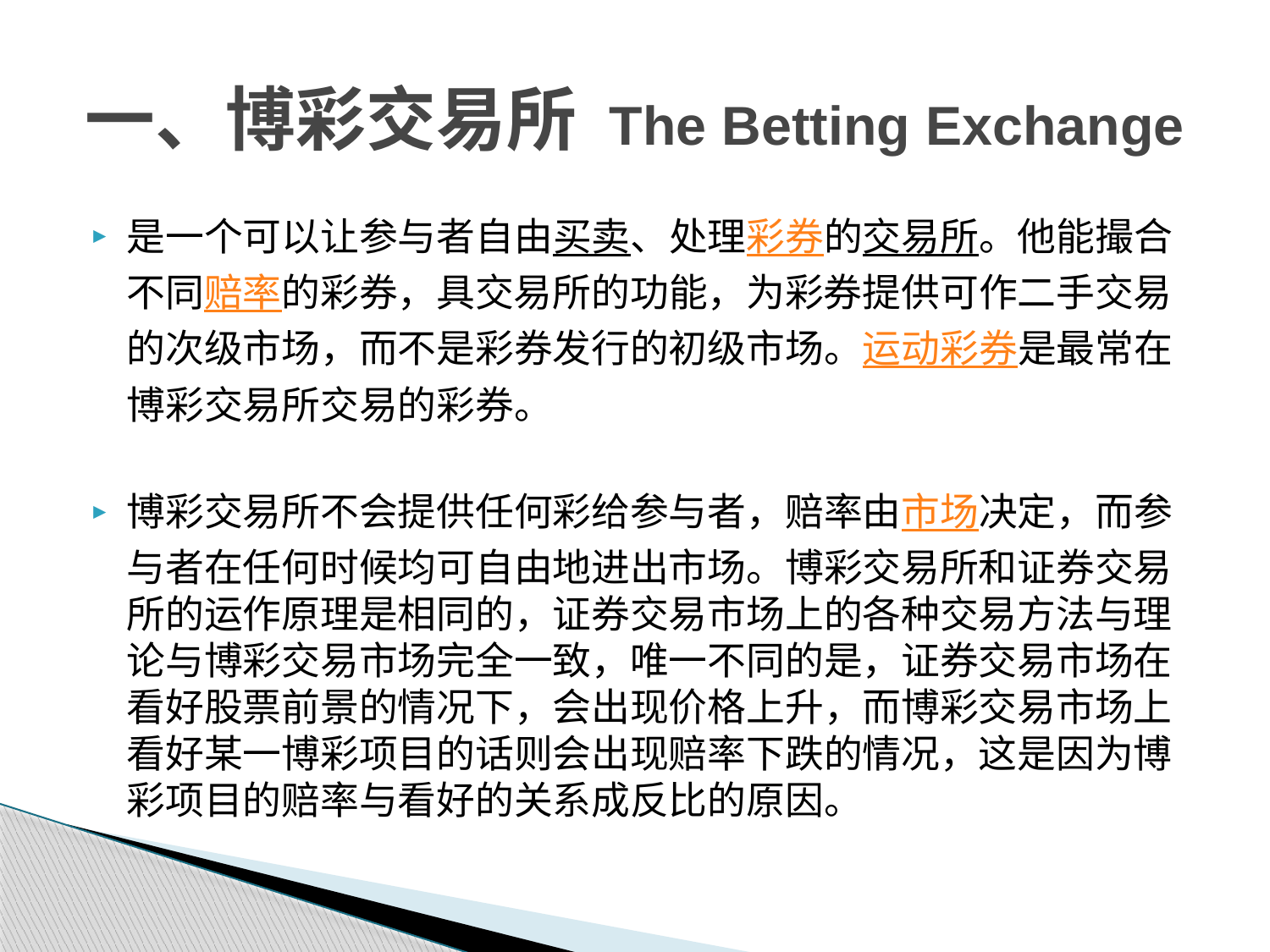

# 一、博彩交易所 The Betting Exchange
是一个可以让参与者自由买卖、处理彩券的交易所。他能撮合不同赔率的彩券，具交易所的功能，为彩券提供可作二手交易的次级市场，而不是彩券发行的初级市场。运动彩券是最常在博彩交易所交易的彩券。

博彩交易所不会提供任何彩给参与者，赔率由市场决定，而参与者在任何时候均可自由地进出市场。博彩交易所和证券交易所的运作原理是相同的，证券交易市场上的各种交易方法与理论与博彩交易市场完全一致，唯一不同的是，证券交易市场在看好股票前景的情况下，会出现价格上升，而博彩交易市场上看好某一博彩项目的话则会出现赔率下跌的情况，这是因为博彩项目的赔率与看好的关系成反比的原因。